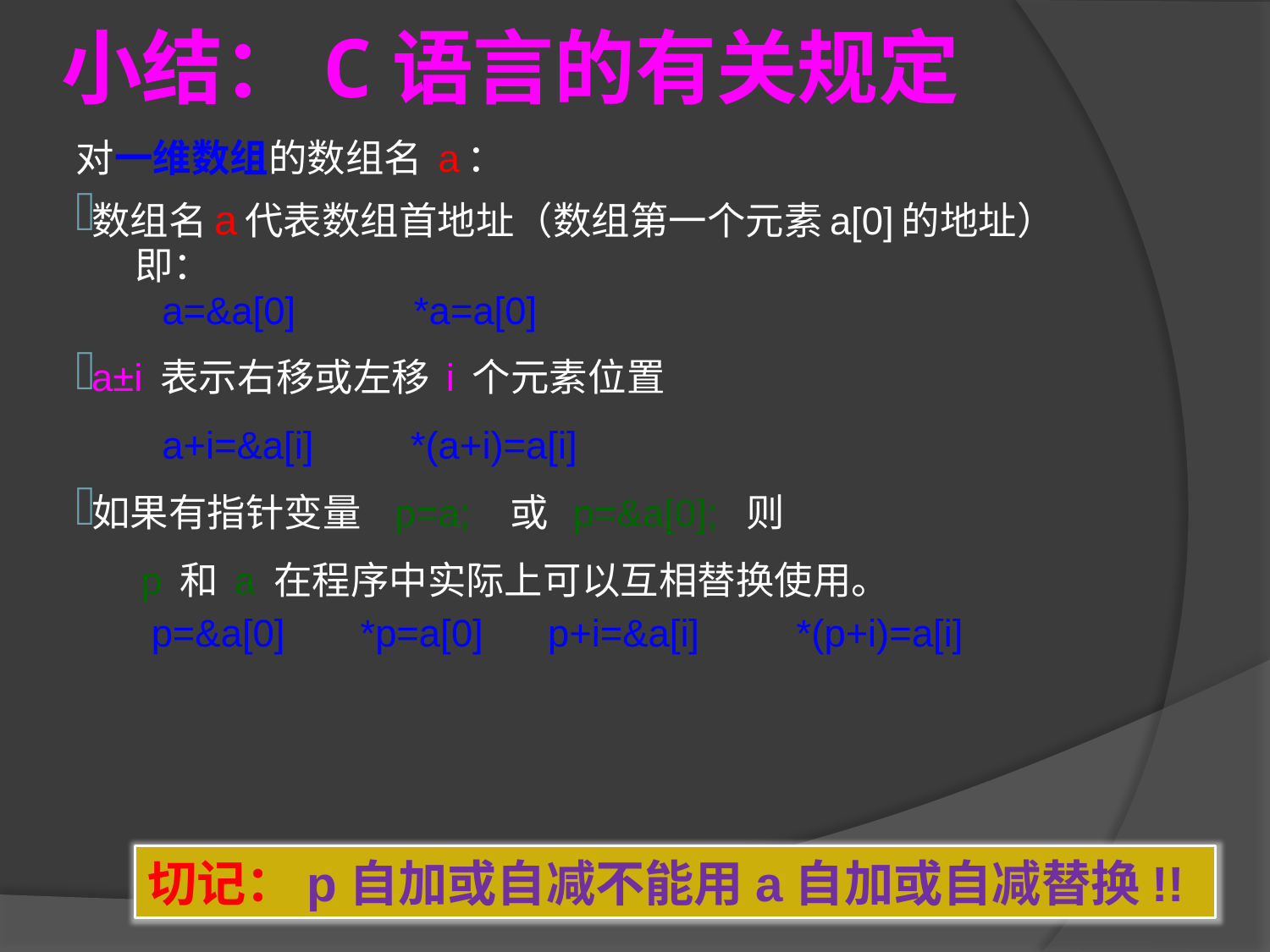

# 小结：C语言的有关规定
对一维数组的数组名 a：
数组名a代表数组首地址（数组第一个元素a[0]的地址）
      即：
        a=&a[0]           *a=a[0]
a±i 表示右移或左移 i 个元素位置
        a+i=&a[i]         *(a+i)=a[i]
如果有指针变量   p=a;   或  p=&a[0];  则
      p 和 a 在程序中实际上可以互相替换使用。
       p=&a[0]       *p=a[0]      p+i=&a[i]         *(p+i)=a[i]

切记：p自加或自减不能用a自加或自减替换!!